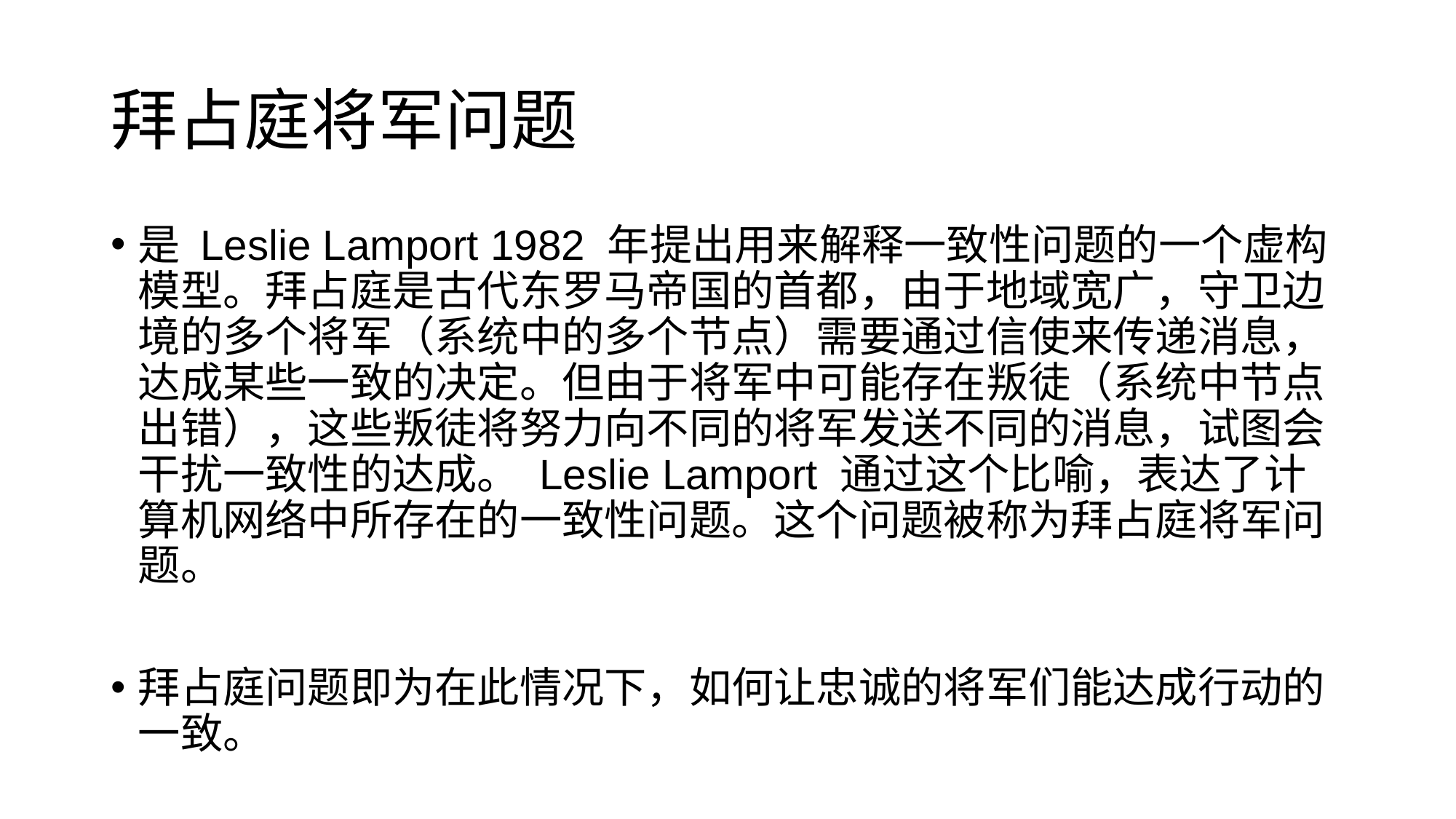

# 拜占庭将军问题
是 Leslie Lamport 1982 年提出用来解释一致性问题的一个虚构模型。拜占庭是古代东罗马帝国的首都，由于地域宽广，守卫边境的多个将军（系统中的多个节点）需要通过信使来传递消息，达成某些一致的决定。但由于将军中可能存在叛徒（系统中节点出错），这些叛徒将努力向不同的将军发送不同的消息，试图会干扰一致性的达成。 Leslie Lamport 通过这个比喻，表达了计算机网络中所存在的一致性问题。这个问题被称为拜占庭将军问题。

拜占庭问题即为在此情况下，如何让忠诚的将军们能达成行动的一致。